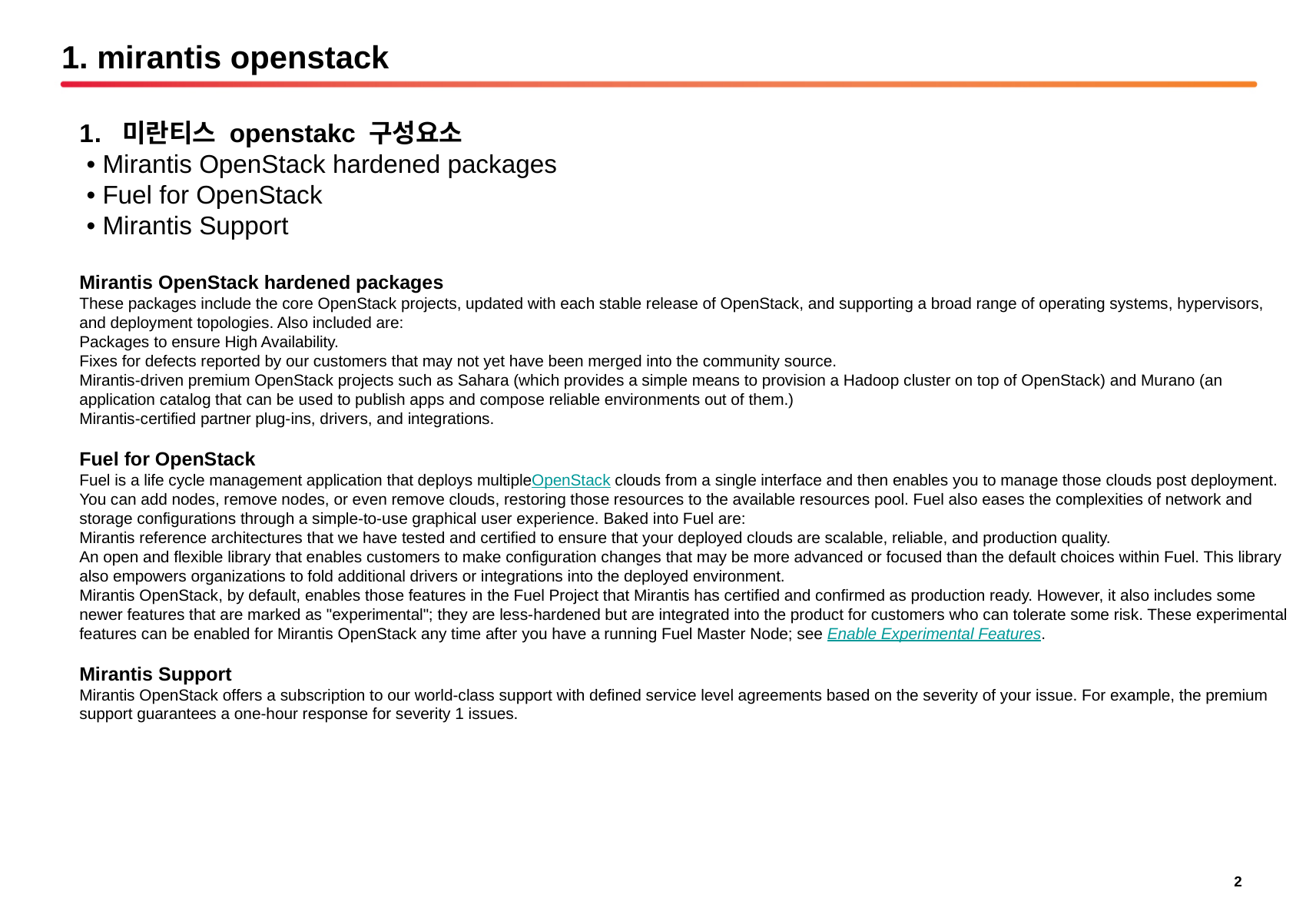

# 1. mirantis openstack
미란티스 openstakc 구성요소
 • Mirantis OpenStack hardened packages
 • Fuel for OpenStack
 • Mirantis Support

Mirantis OpenStack hardened packages
These packages include the core OpenStack projects, updated with each stable release of OpenStack, and supporting a broad range of operating systems, hypervisors, and deployment topologies. Also included are:
Packages to ensure High Availability.
Fixes for defects reported by our customers that may not yet have been merged into the community source.
Mirantis-driven premium OpenStack projects such as Sahara (which provides a simple means to provision a Hadoop cluster on top of OpenStack) and Murano (an application catalog that can be used to publish apps and compose reliable environments out of them.)
Mirantis-certified partner plug-ins, drivers, and integrations.

Fuel for OpenStack
Fuel is a life cycle management application that deploys multipleOpenStack clouds from a single interface and then enables you to manage those clouds post deployment. You can add nodes, remove nodes, or even remove clouds, restoring those resources to the available resources pool. Fuel also eases the complexities of network and storage configurations through a simple-to-use graphical user experience. Baked into Fuel are:
Mirantis reference architectures that we have tested and certified to ensure that your deployed clouds are scalable, reliable, and production quality.
An open and flexible library that enables customers to make configuration changes that may be more advanced or focused than the default choices within Fuel. This library also empowers organizations to fold additional drivers or integrations into the deployed environment.
Mirantis OpenStack, by default, enables those features in the Fuel Project that Mirantis has certified and confirmed as production ready. However, it also includes some newer features that are marked as "experimental"; they are less-hardened but are integrated into the product for customers who can tolerate some risk. These experimental features can be enabled for Mirantis OpenStack any time after you have a running Fuel Master Node; see Enable Experimental Features.

Mirantis Support
Mirantis OpenStack offers a subscription to our world-class support with defined service level agreements based on the severity of your issue. For example, the premium support guarantees a one-hour response for severity 1 issues.